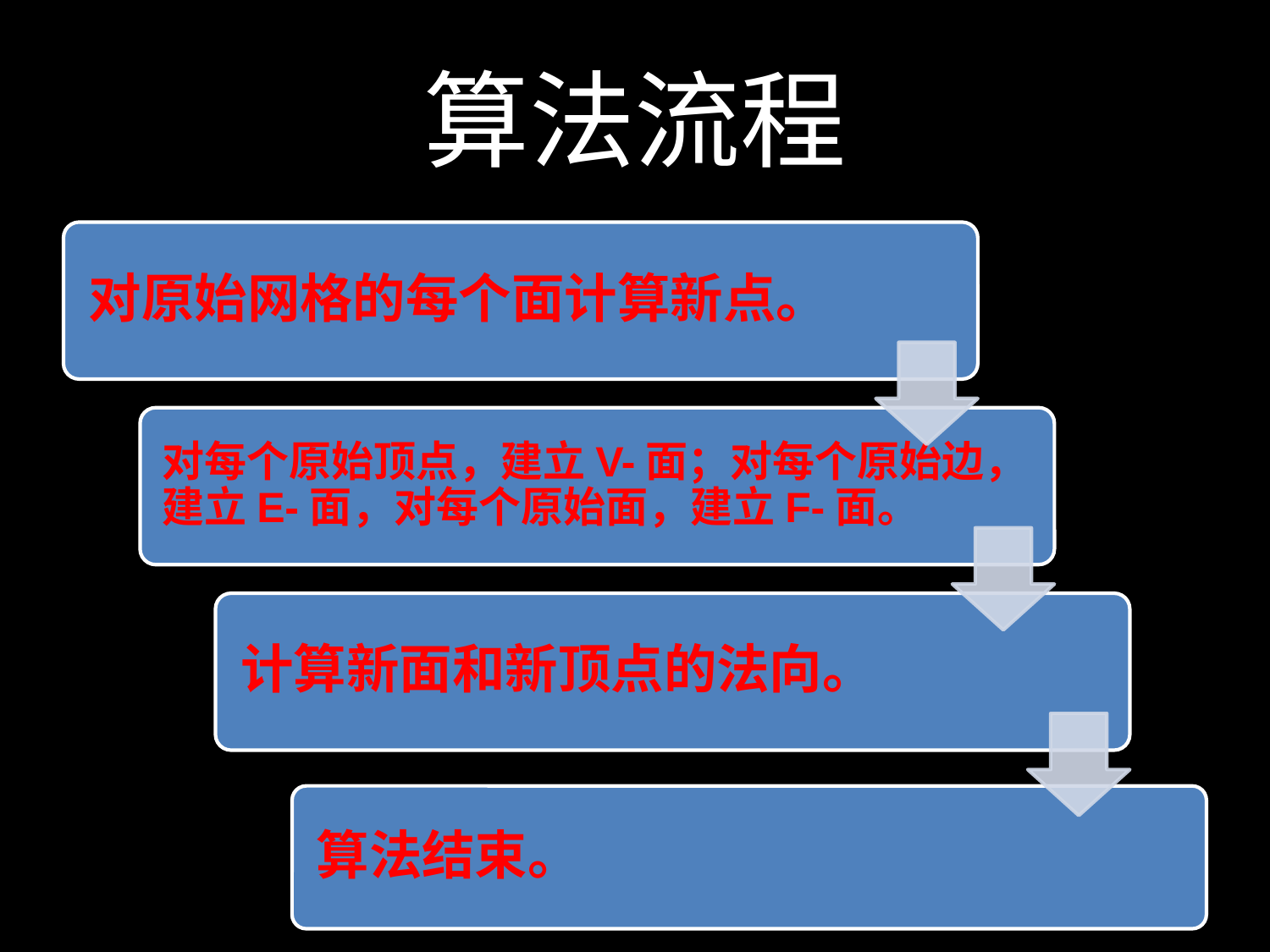

# 算法流程
对原始网格的每个面计算新点。
对每个原始顶点，建立V-面；对每个原始边，建立E-面，对每个原始面，建立F-面。
计算新面和新顶点的法向。
算法结束。